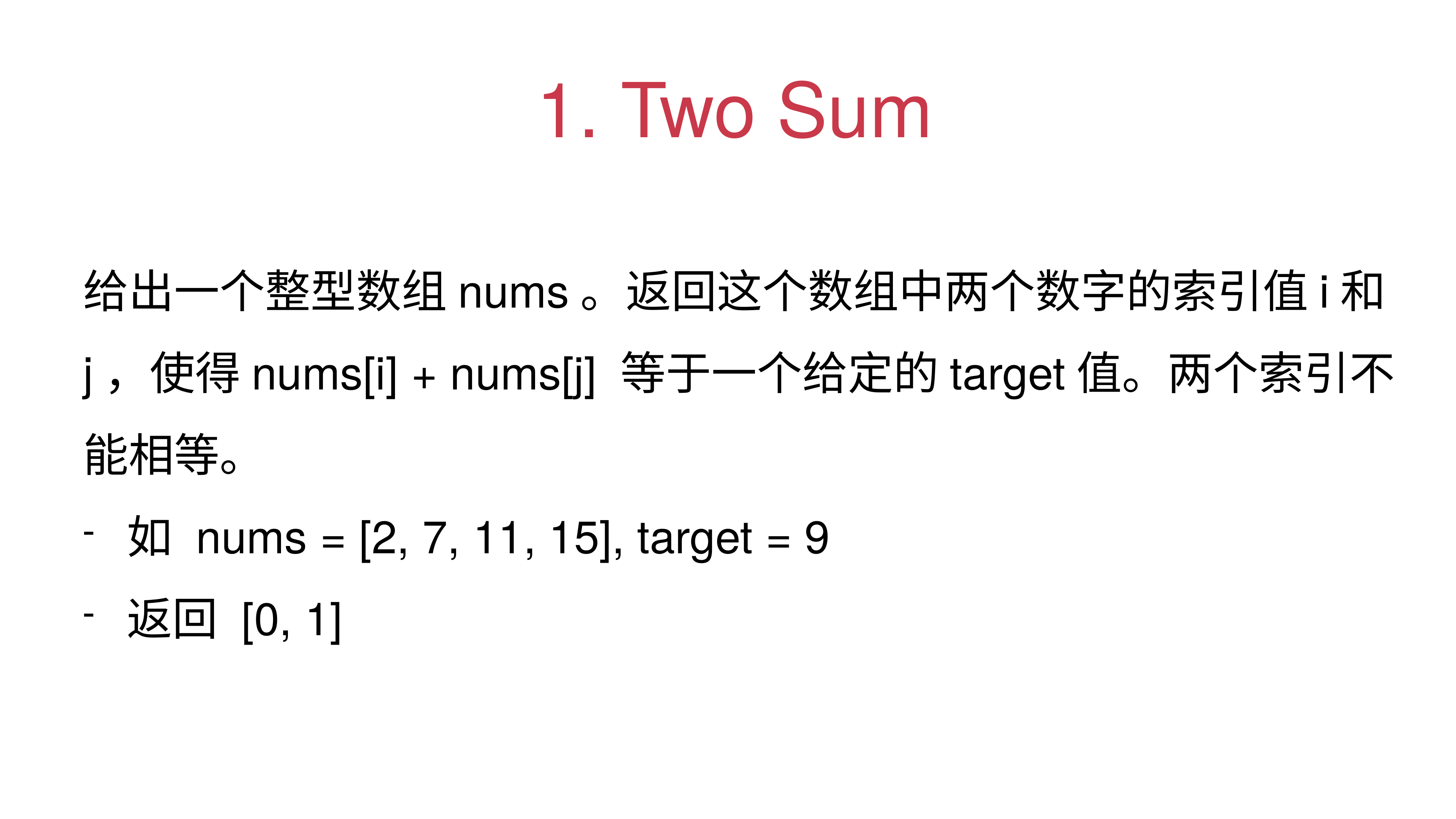

# 1. Two Sum
给出一个整型数组nums。返回这个数组中两个数字的索引值i和j，使得nums[i] + nums[j] 等于一个给定的target值。两个索引不能相等。
如 nums = [2, 7, 11, 15], target = 9
返回 [0, 1]